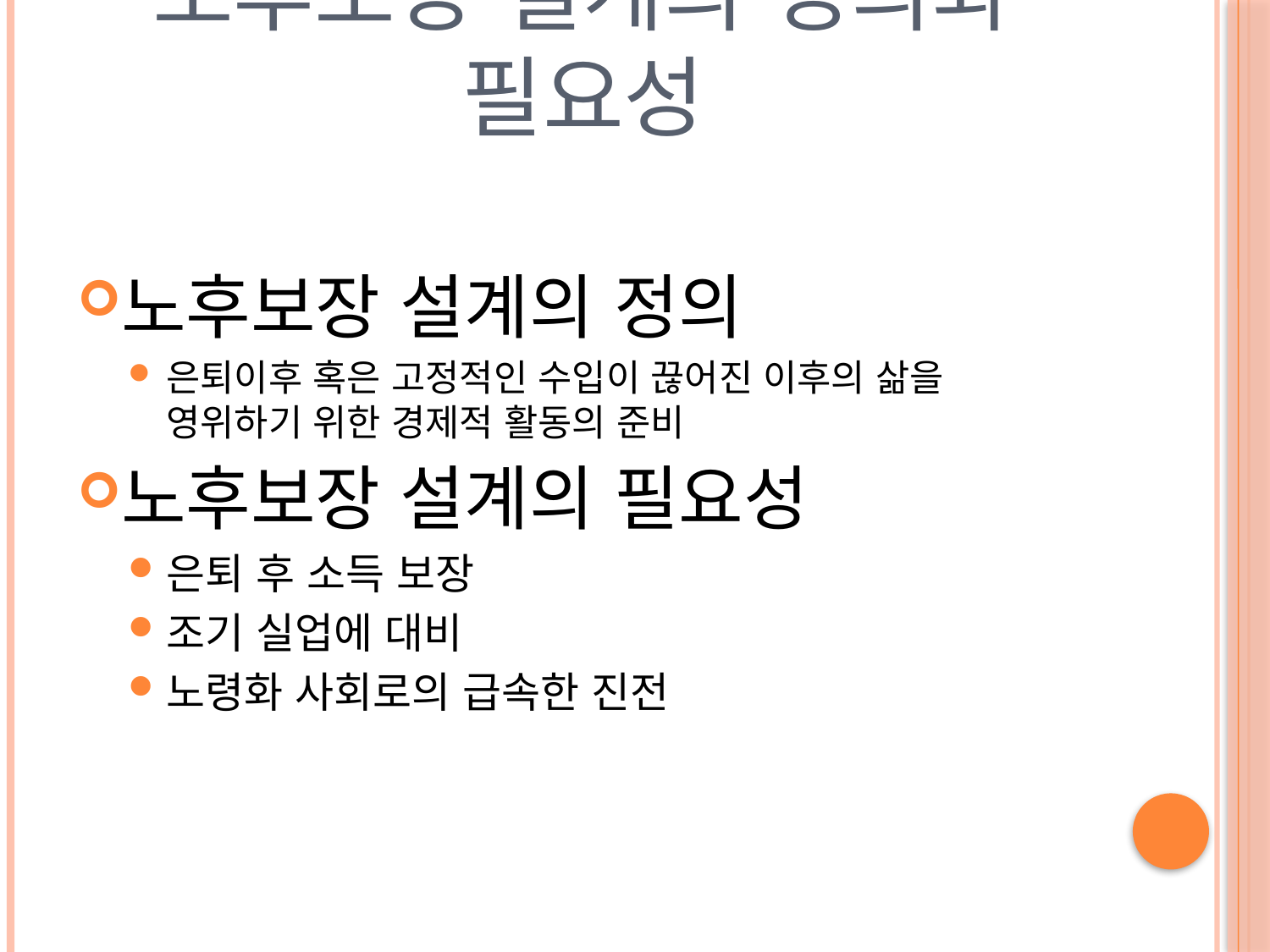

# 노후보장 설계의 정의와 필요성
노후보장 설계의 정의
은퇴이후 혹은 고정적인 수입이 끊어진 이후의 삶을 영위하기 위한 경제적 활동의 준비
노후보장 설계의 필요성
은퇴 후 소득 보장
조기 실업에 대비
노령화 사회로의 급속한 진전